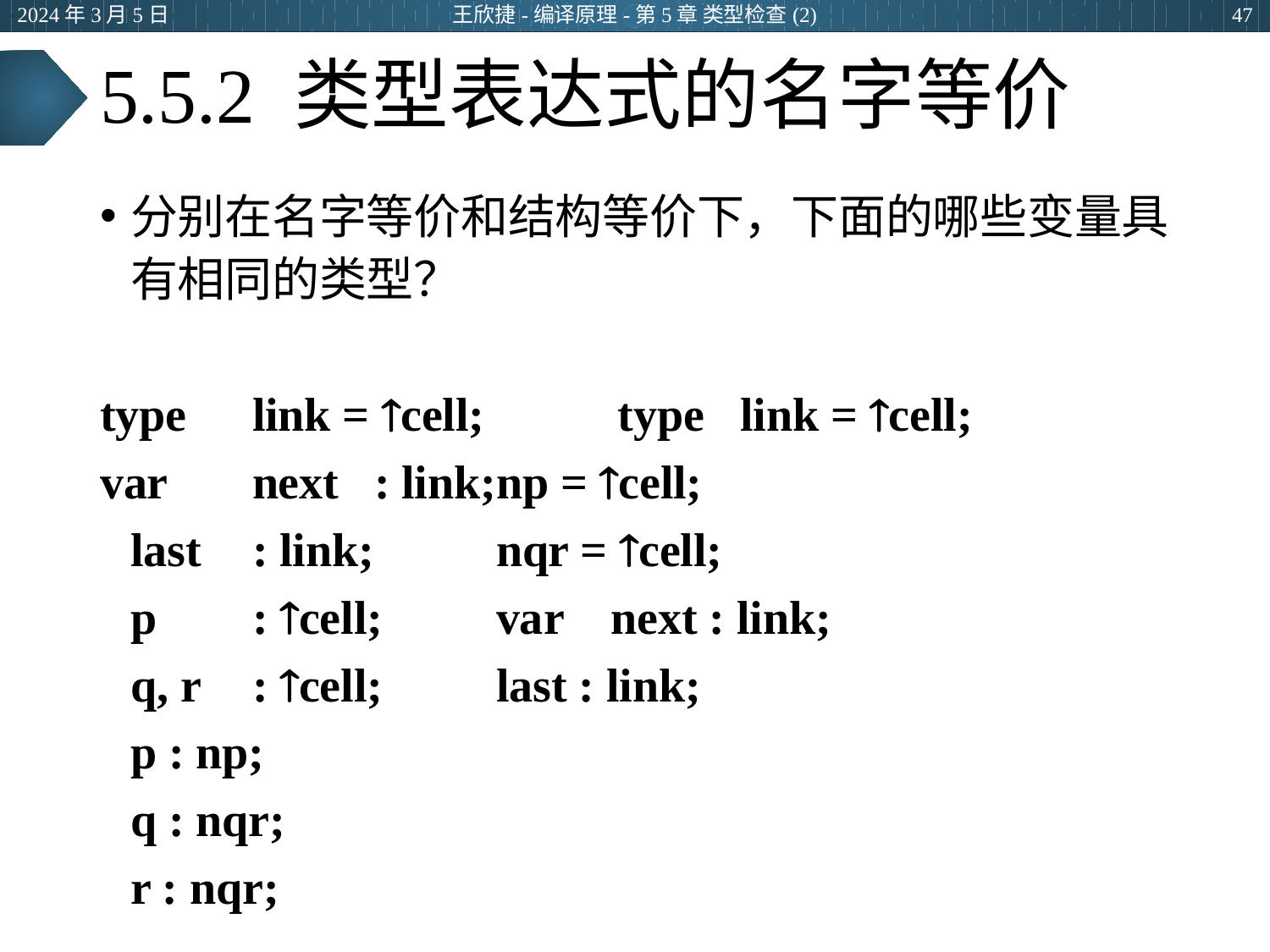

2024年3月5日
王欣捷-编译原理-第5章 类型检查(2)
47
# 5.5.2 类型表达式的名字等价
分别在名字等价和结构等价下，下面的哪些变量具有相同的类型？

type 	link = ↑cell; 		type   link = ↑cell;
var 	next	: link;			np = ↑cell;
		last	: link; 			nqr = ↑cell;
		p 	: ↑cell; 		var    next : link;
		q, r	: ↑cell; 			last : link;
							p : np;
							q : nqr;
							r : nqr;